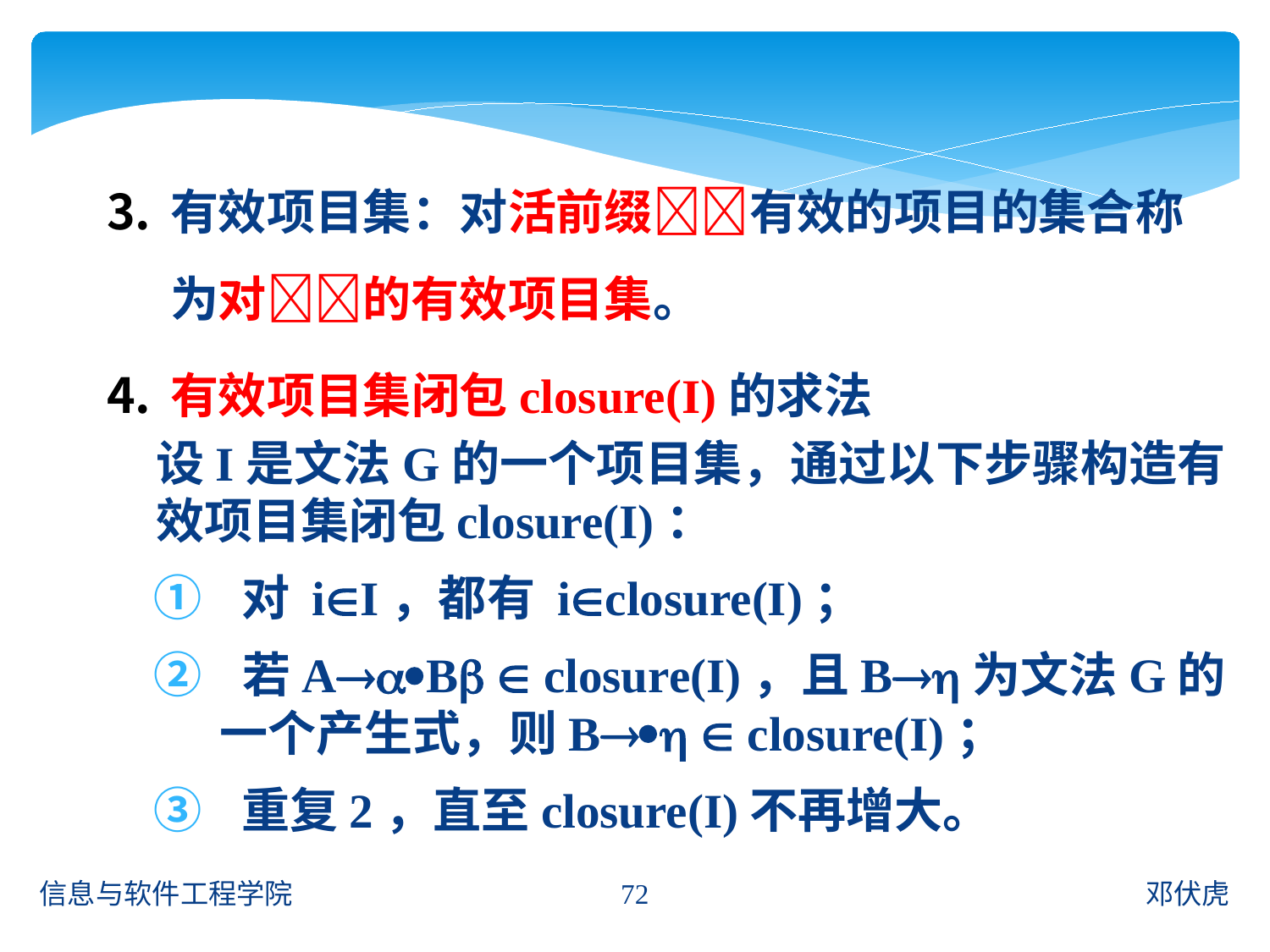

有效项目集：对活前缀δα有效的项目的集合称为对δα的有效项目集。
有效项目集闭包closure(I)的求法
设I是文法G的一个项目集，通过以下步骤构造有效项目集闭包closure(I)：
 对 i∈I，都有 i∈closure(I)；
 若A→α•Bβ ∈ closure(I)，且B→η为文法G的 一个产生式，则B→•η ∈ closure(I)；
 重复2，直至closure(I)不再增大。

信息与软件工程学院
72
邓伏虎